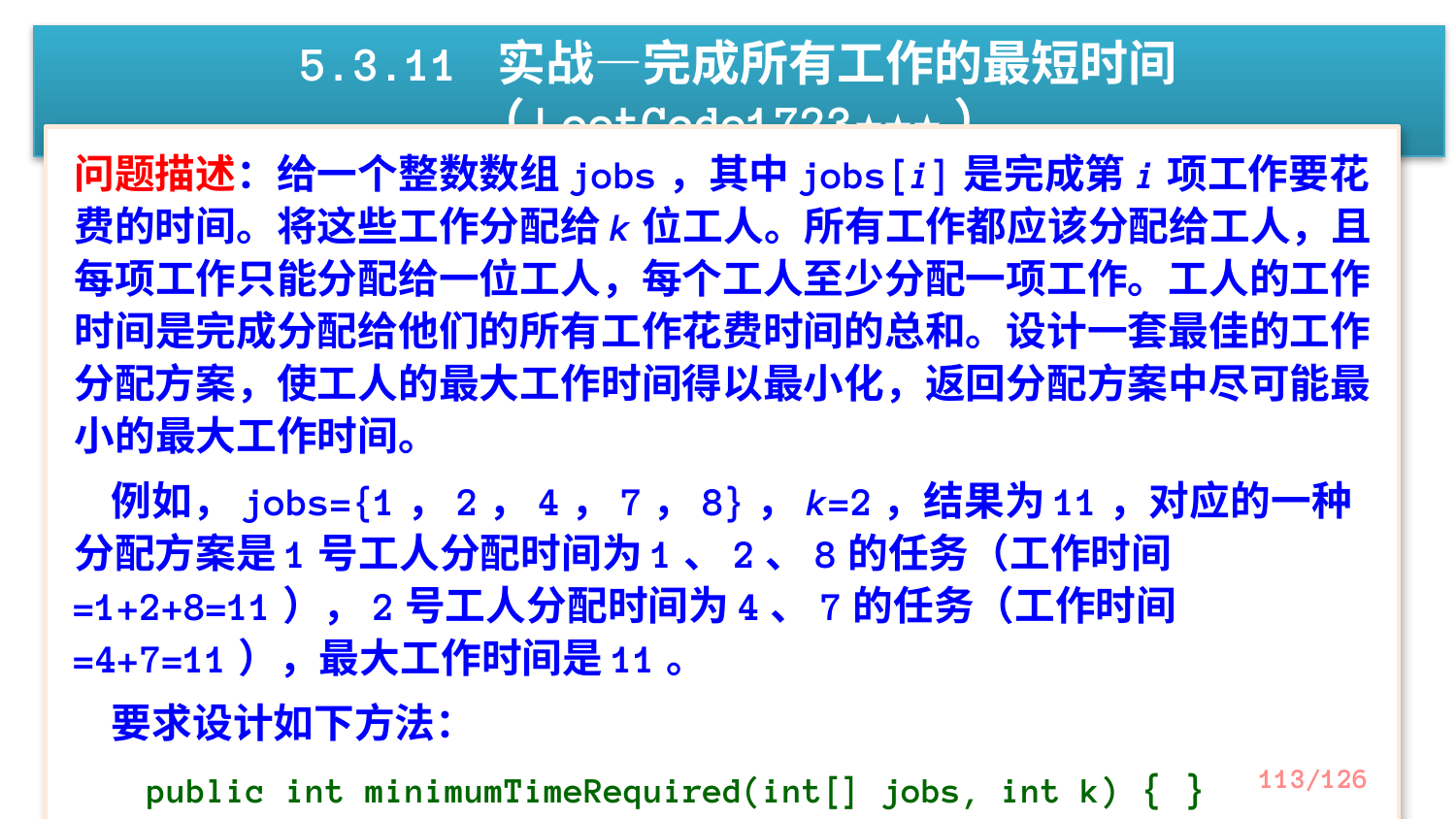

5.3.11 实战—完成所有工作的最短时间（LeetCode1723★★★）
问题描述：给一个整数数组jobs，其中jobs[i]是完成第i项工作要花费的时间。将这些工作分配给k位工人。所有工作都应该分配给工人，且每项工作只能分配给一位工人，每个工人至少分配一项工作。工人的工作时间是完成分配给他们的所有工作花费时间的总和。设计一套最佳的工作分配方案，使工人的最大工作时间得以最小化，返回分配方案中尽可能最小的最大工作时间。
   例如，jobs={1，2，4，7，8}，k=2，结果为11，对应的一种分配方案是1号工人分配时间为1、2、8的任务（工作时间=1+2+8=11），2号工人分配时间为4、7的任务（工作时间=4+7=11），最大工作时间是11。
   要求设计如下方法：
public int minimumTimeRequired(int[] jobs, int k) { }
113/126